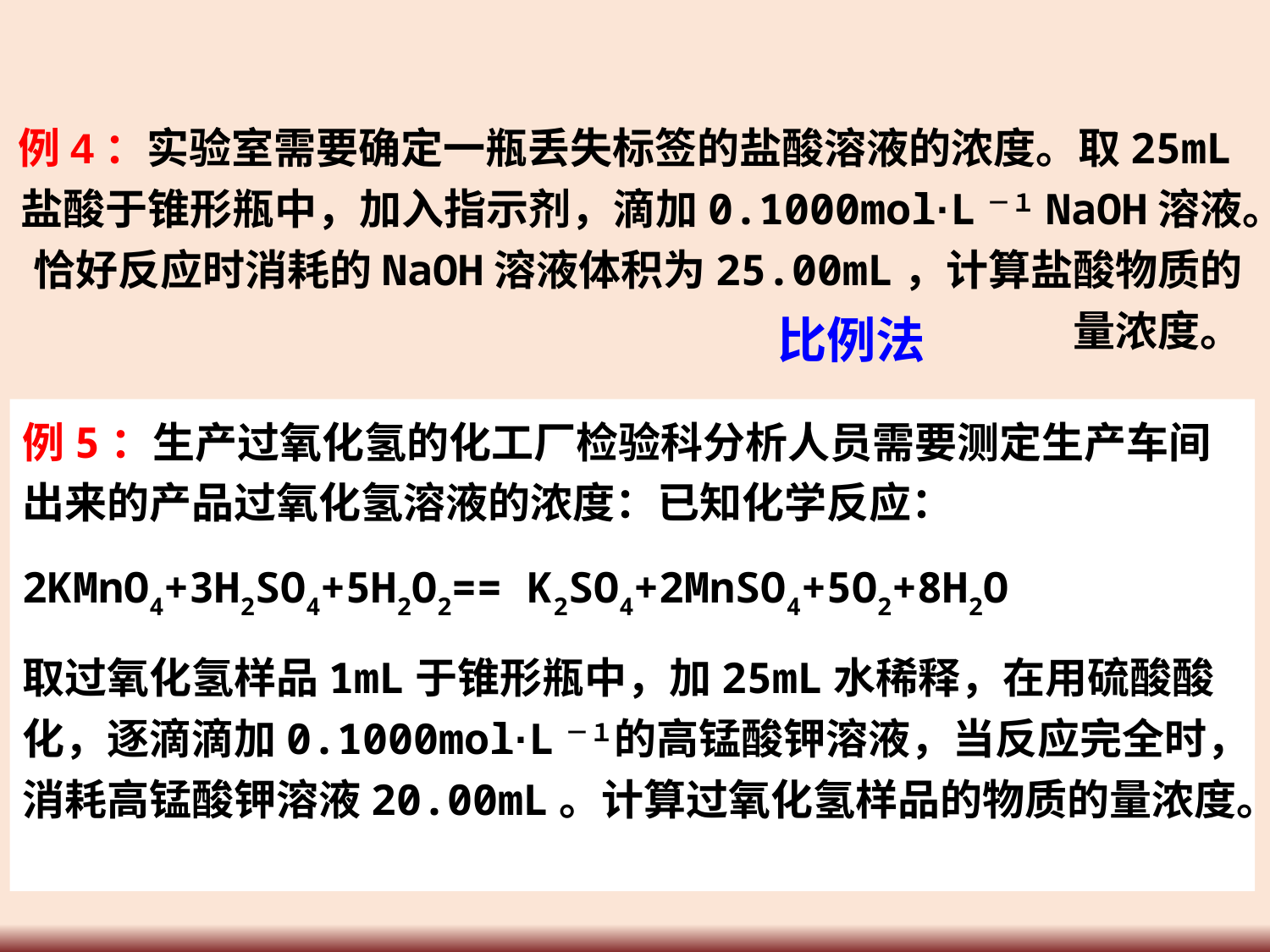

例4：实验室需要确定一瓶丢失标签的盐酸溶液的浓度。取25mL盐酸于锥形瓶中，加入指示剂，滴加0.1000mol·L－１NaOH溶液。恰好反应时消耗的NaOH溶液体积为25.00mL，计算盐酸物质的量浓度。
比例法
例5：生产过氧化氢的化工厂检验科分析人员需要测定生产车间出来的产品过氧化氢溶液的浓度：已知化学反应：
2KMnO4+3H2SO4+5H2O2== K2SO4+2MnSO4+5O2+8H2O
取过氧化氢样品1mL于锥形瓶中，加25mL水稀释，在用硫酸酸化，逐滴滴加0.1000mol·L－１的高锰酸钾溶液，当反应完全时，消耗高锰酸钾溶液20.00mL。计算过氧化氢样品的物质的量浓度。